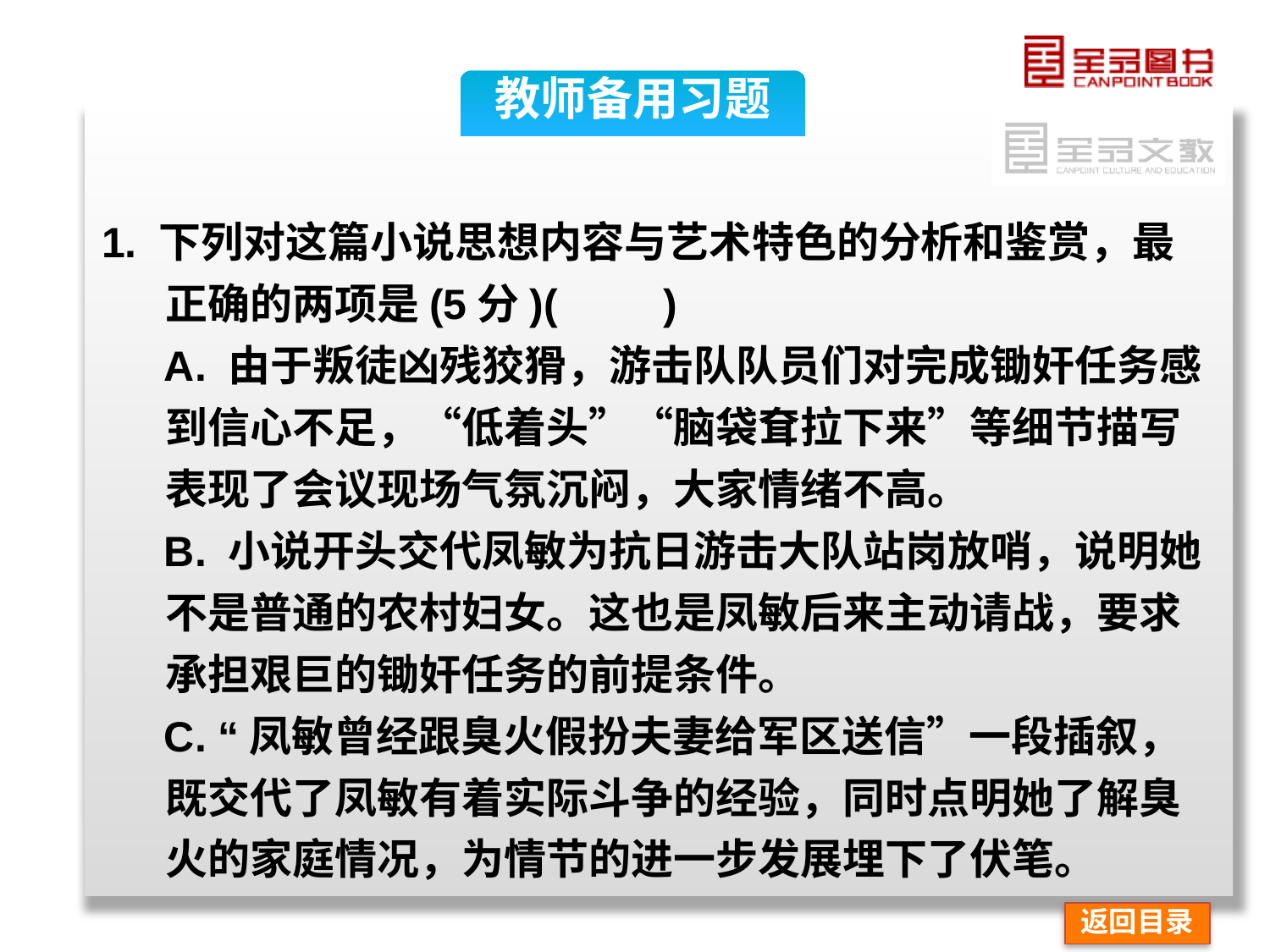

教师备用习题
1. 下列对这篇小说思想内容与艺术特色的分析和鉴赏，最正确的两项是(5分)(　　)
A. 由于叛徒凶残狡猾，游击队队员们对完成锄奸任务感到信心不足，“低着头”“脑袋耷拉下来”等细节描写表现了会议现场气氛沉闷，大家情绪不高。
B. 小说开头交代凤敏为抗日游击大队站岗放哨，说明她不是普通的农村妇女。这也是凤敏后来主动请战，要求承担艰巨的锄奸任务的前提条件。
C. “凤敏曾经跟臭火假扮夫妻给军区送信”一段插叙，既交代了凤敏有着实际斗争的经验，同时点明她了解臭火的家庭情况，为情节的进一步发展埋下了伏笔。
返回目录